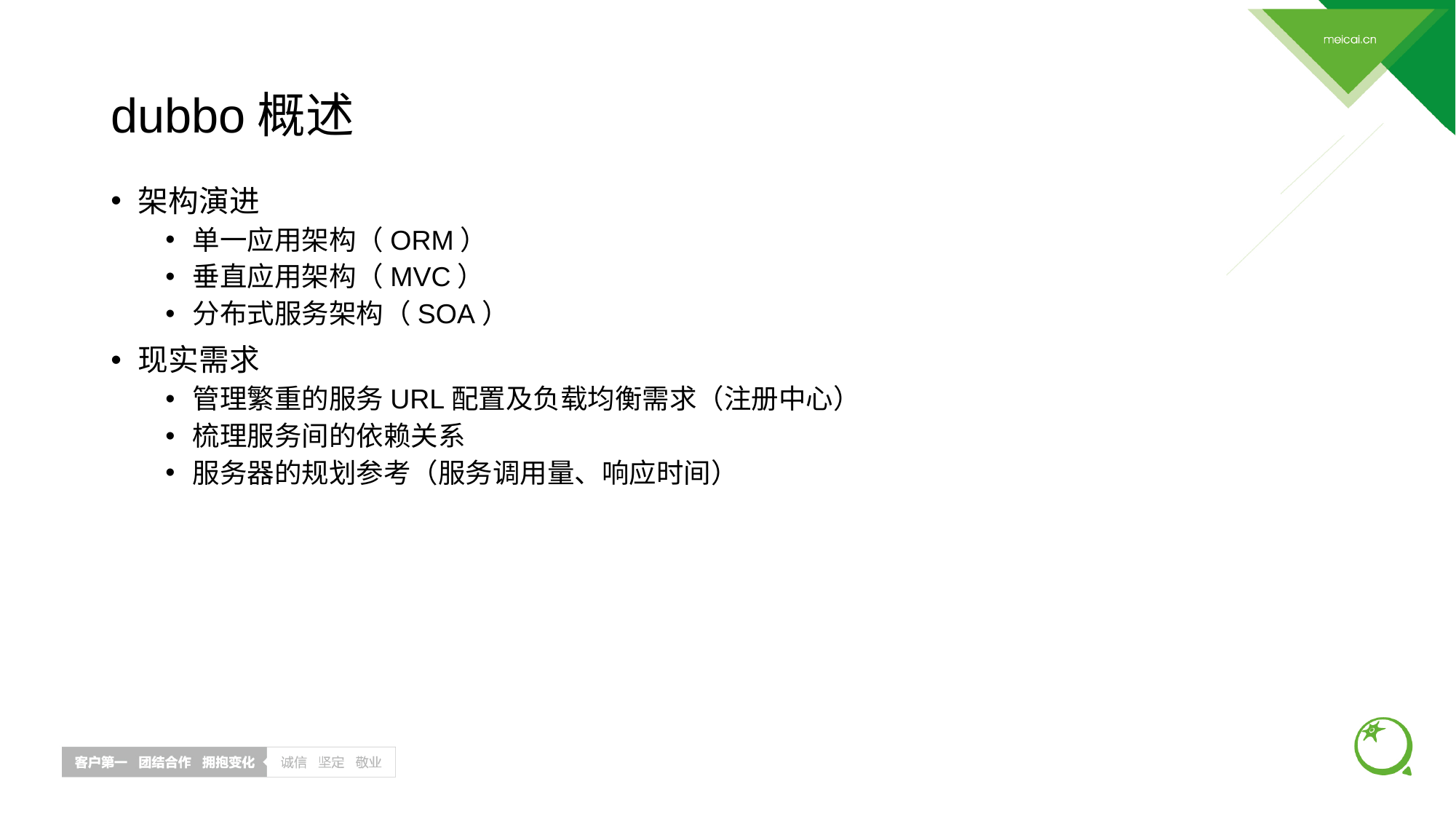

# dubbo概述
架构演进
单一应用架构（ORM）
垂直应用架构（MVC）
分布式服务架构（SOA）
现实需求
管理繁重的服务URL配置及负载均衡需求（注册中心）
梳理服务间的依赖关系
服务器的规划参考（服务调用量、响应时间）